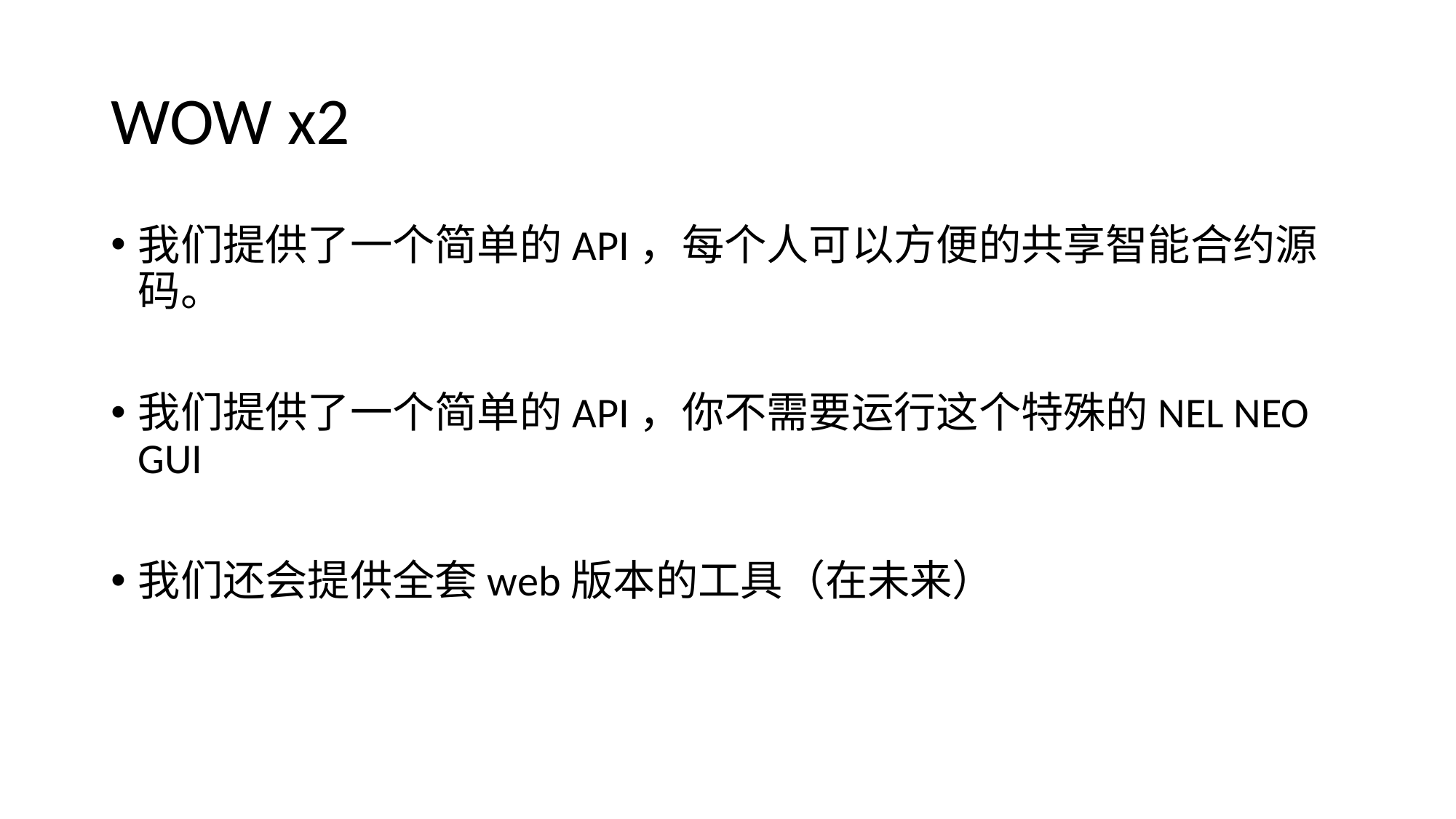

# WOW x2
我们提供了一个简单的API，每个人可以方便的共享智能合约源码。

我们提供了一个简单的API，你不需要运行这个特殊的NEL NEO GUI

我们还会提供全套web版本的工具（在未来）